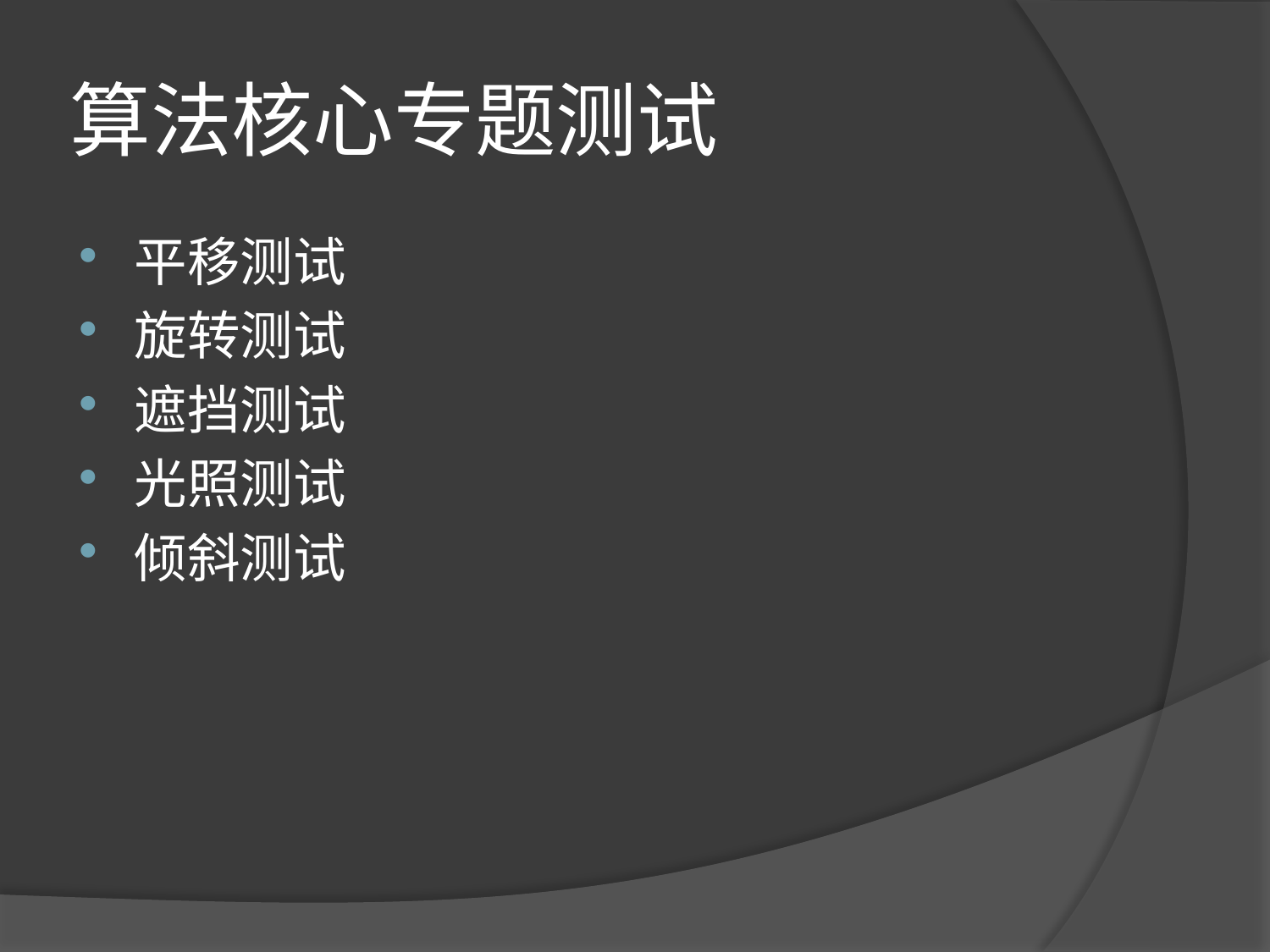

# 算法核心专题测试
平移测试
旋转测试
遮挡测试
光照测试
倾斜测试